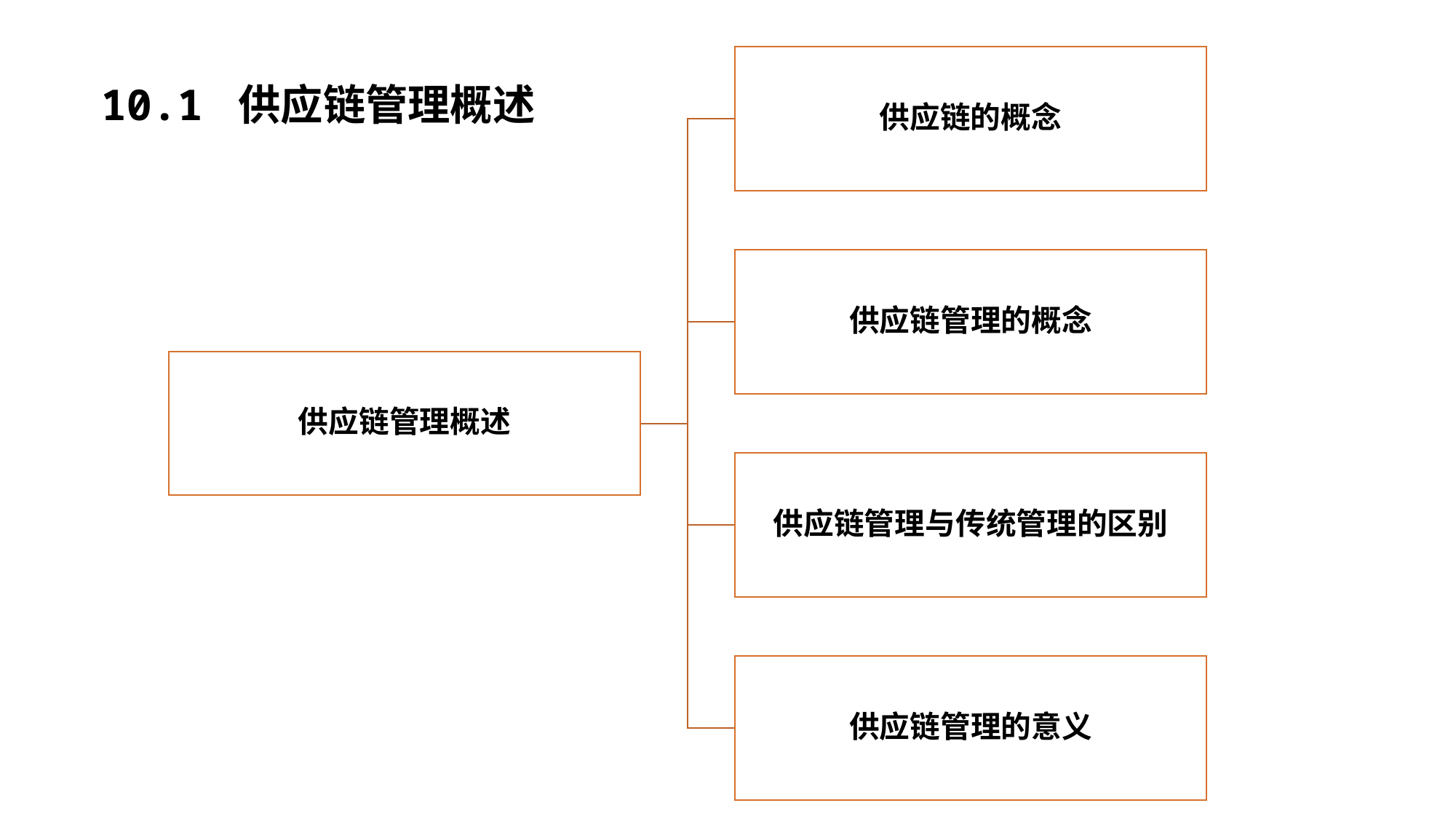

供应链管理概述
供应链的概念
供应链管理的概念
供应链管理与传统管理的区别
供应链管理的意义
10.1 供应链管理概述